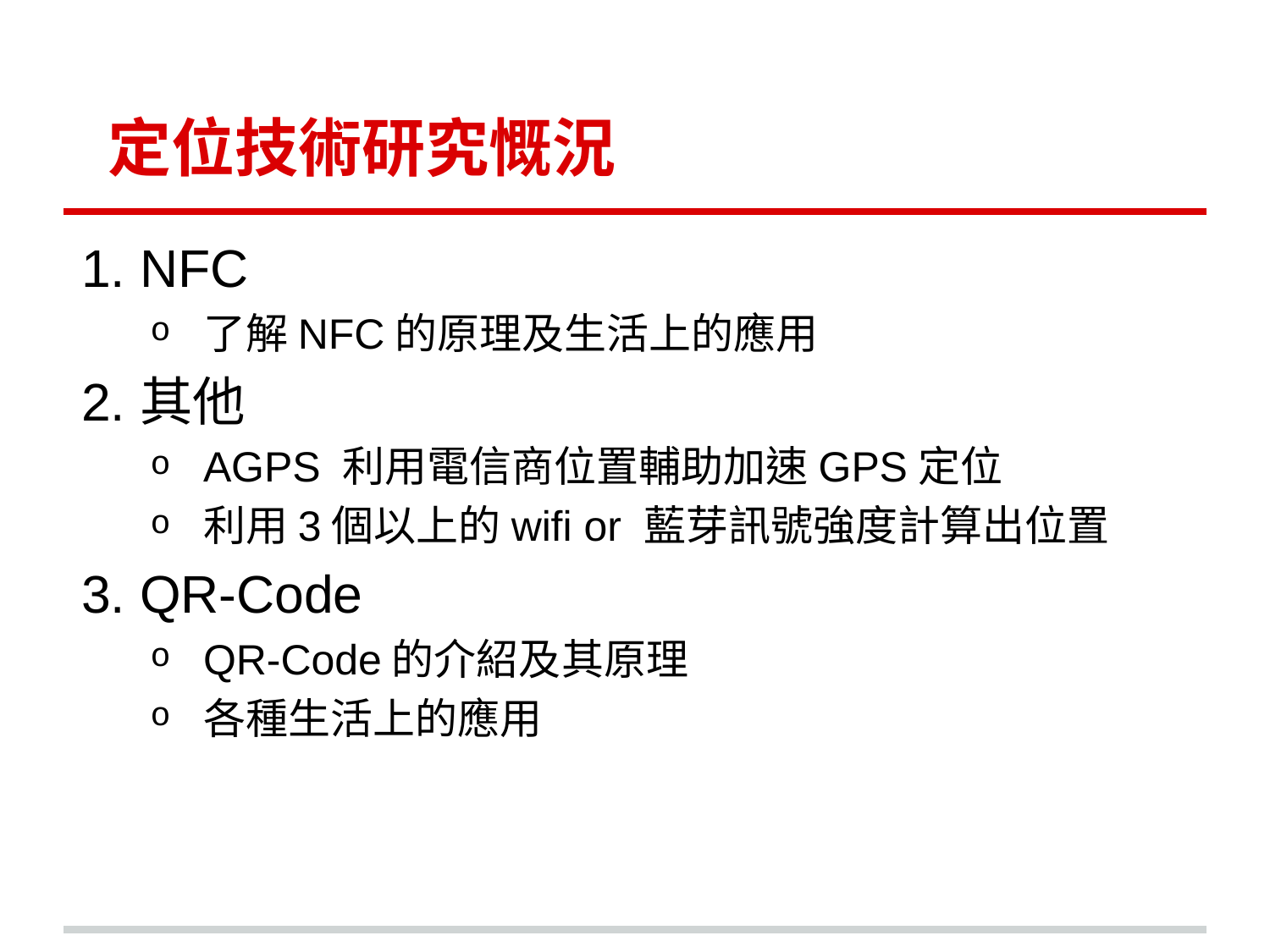

# 定位技術研究慨況
NFC
了解NFC的原理及生活上的應用
其他
AGPS 利用電信商位置輔助加速GPS定位
利用3個以上的wifi or 藍芽訊號強度計算出位置
QR-Code
QR-Code的介紹及其原理
各種生活上的應用